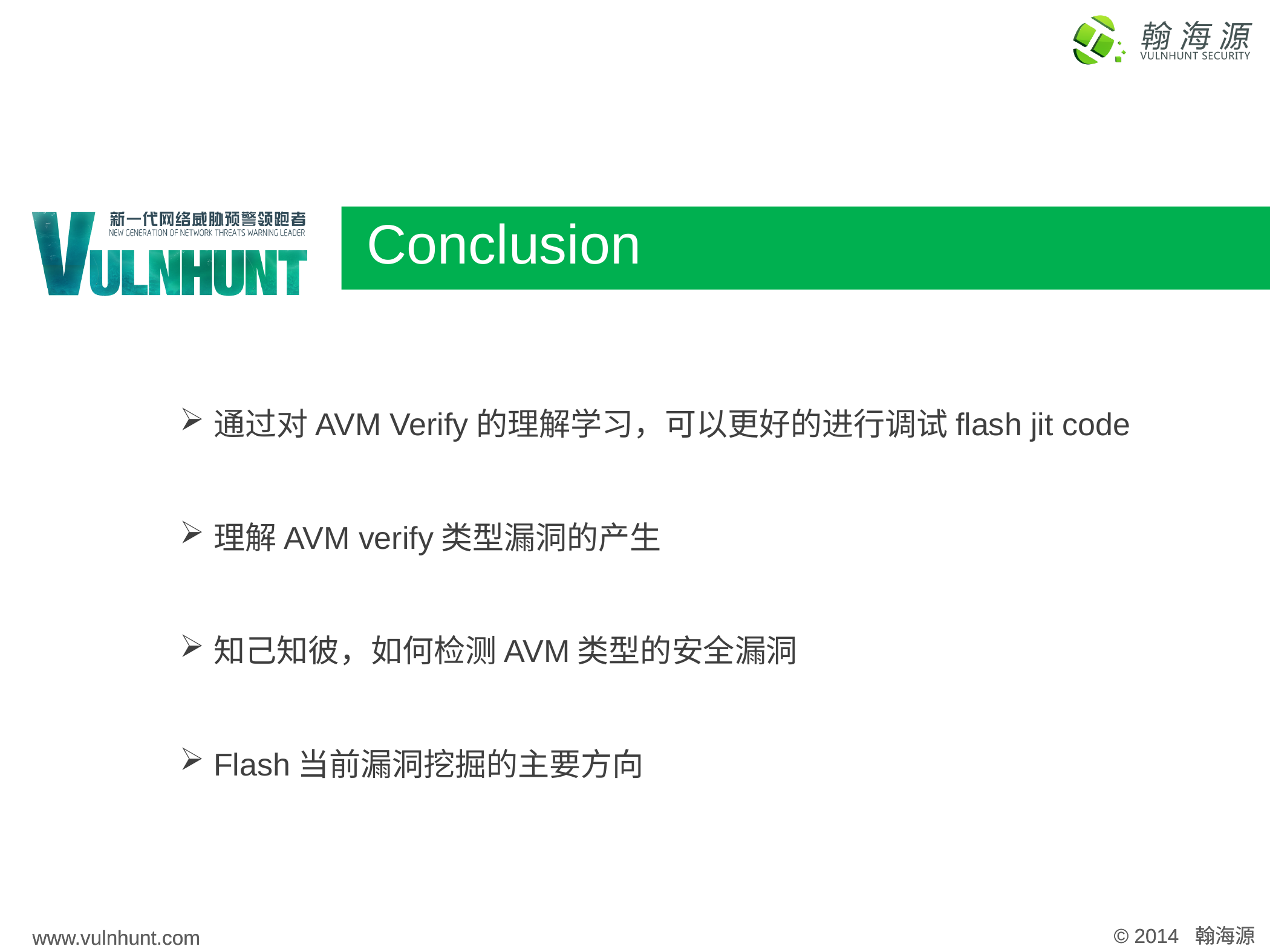

# Conclusion

通过对AVM Verify的理解学习，可以更好的进行调试flash jit code

理解AVM verify类型漏洞的产生

知己知彼，如何检测AVM类型的安全漏洞

Flash当前漏洞挖掘的主要方向